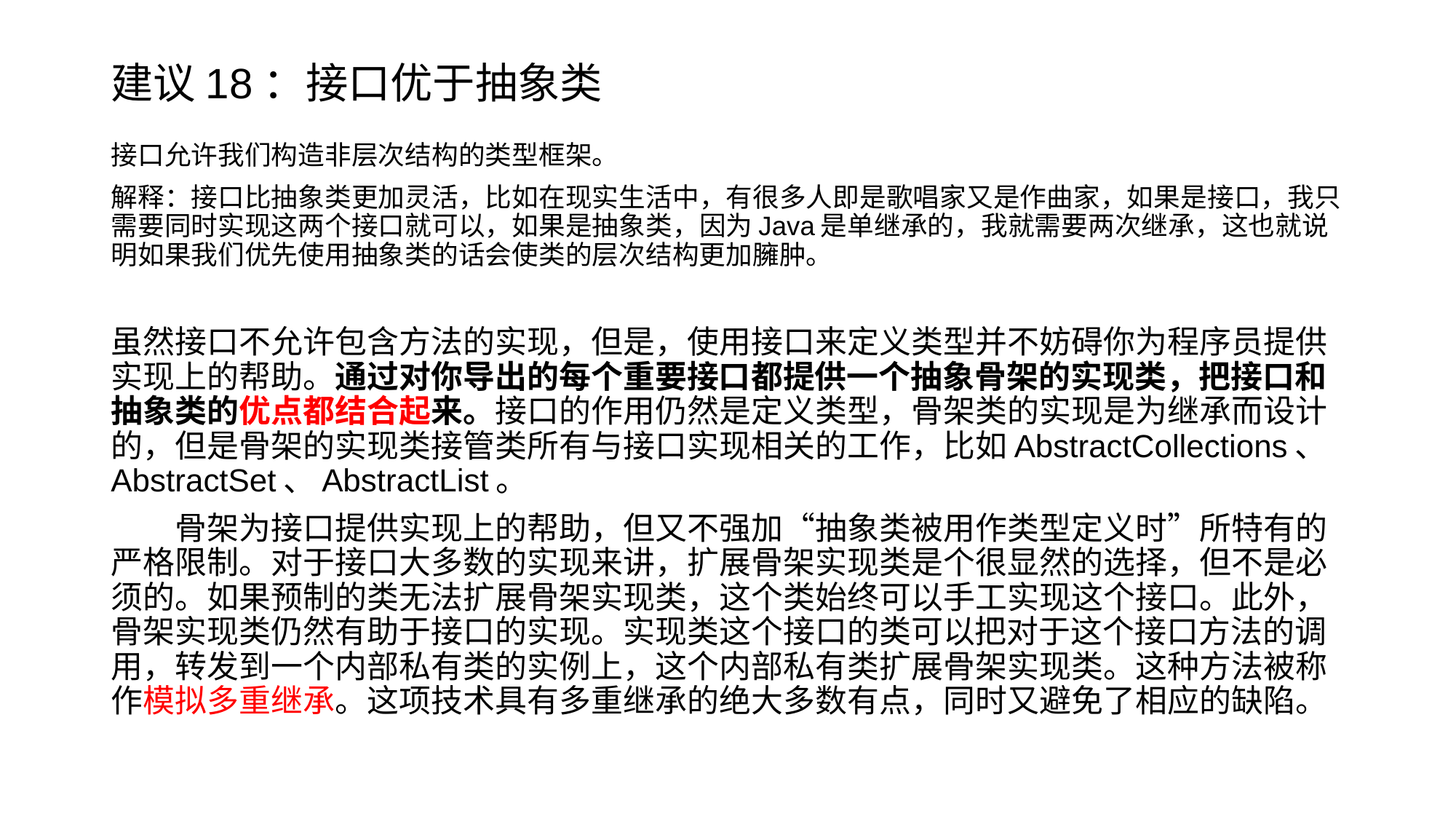

# 建议18：接口优于抽象类
接口允许我们构造非层次结构的类型框架。
解释：接口比抽象类更加灵活，比如在现实生活中，有很多人即是歌唱家又是作曲家，如果是接口，我只需要同时实现这两个接口就可以，如果是抽象类，因为Java是单继承的，我就需要两次继承，这也就说明如果我们优先使用抽象类的话会使类的层次结构更加臃肿。

虽然接口不允许包含方法的实现，但是，使用接口来定义类型并不妨碍你为程序员提供实现上的帮助。通过对你导出的每个重要接口都提供一个抽象骨架的实现类，把接口和抽象类的优点都结合起来。接口的作用仍然是定义类型，骨架类的实现是为继承而设计的，但是骨架的实现类接管类所有与接口实现相关的工作，比如AbstractCollections、AbstractSet、AbstractList。
　　骨架为接口提供实现上的帮助，但又不强加“抽象类被用作类型定义时”所特有的严格限制。对于接口大多数的实现来讲，扩展骨架实现类是个很显然的选择，但不是必须的。如果预制的类无法扩展骨架实现类，这个类始终可以手工实现这个接口。此外，骨架实现类仍然有助于接口的实现。实现类这个接口的类可以把对于这个接口方法的调用，转发到一个内部私有类的实例上，这个内部私有类扩展骨架实现类。这种方法被称作模拟多重继承。这项技术具有多重继承的绝大多数有点，同时又避免了相应的缺陷。